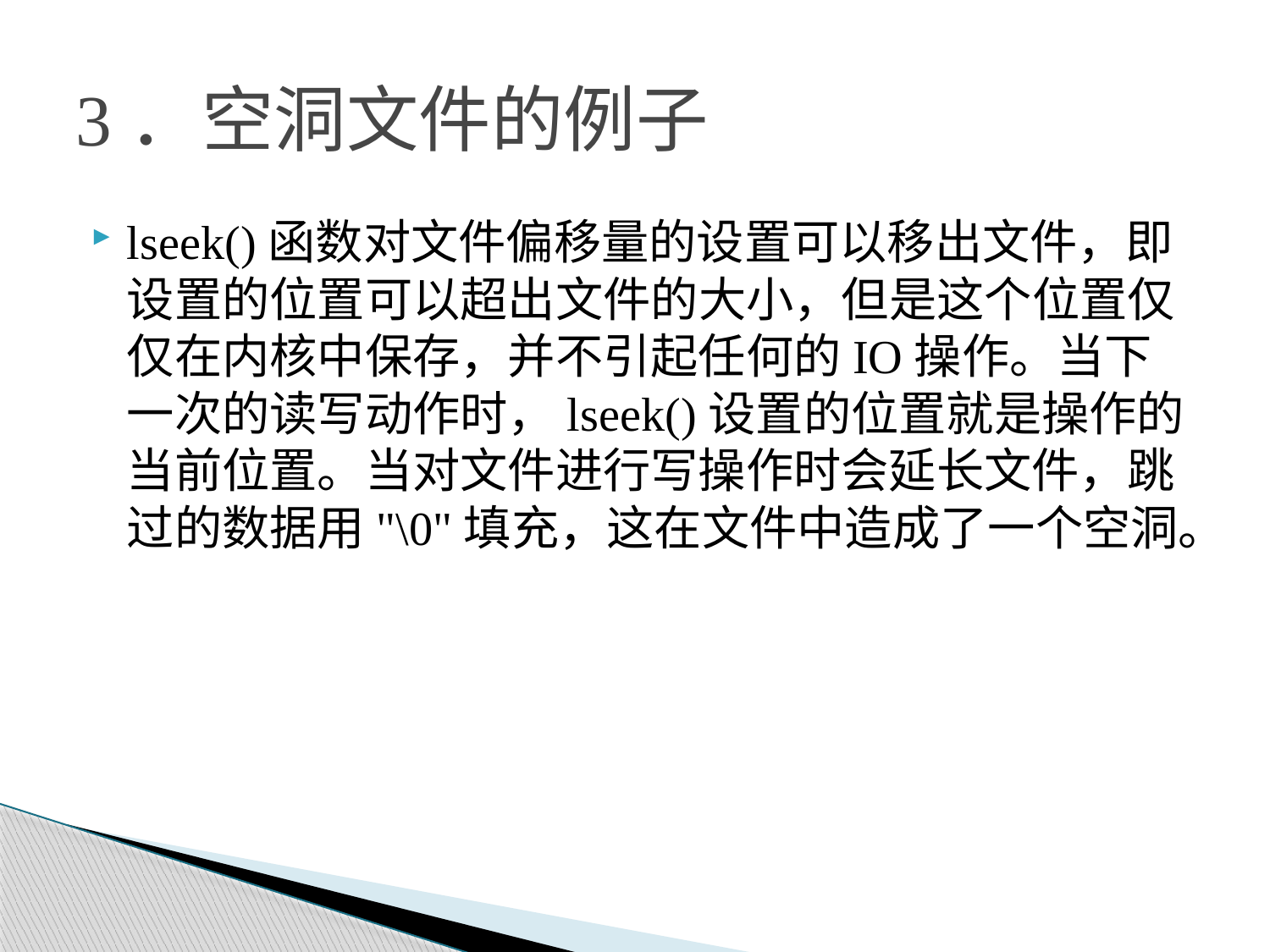

# 3．空洞文件的例子
lseek()函数对文件偏移量的设置可以移出文件，即设置的位置可以超出文件的大小，但是这个位置仅仅在内核中保存，并不引起任何的IO操作。当下一次的读写动作时，lseek()设置的位置就是操作的当前位置。当对文件进行写操作时会延长文件，跳过的数据用"\0"填充，这在文件中造成了一个空洞。